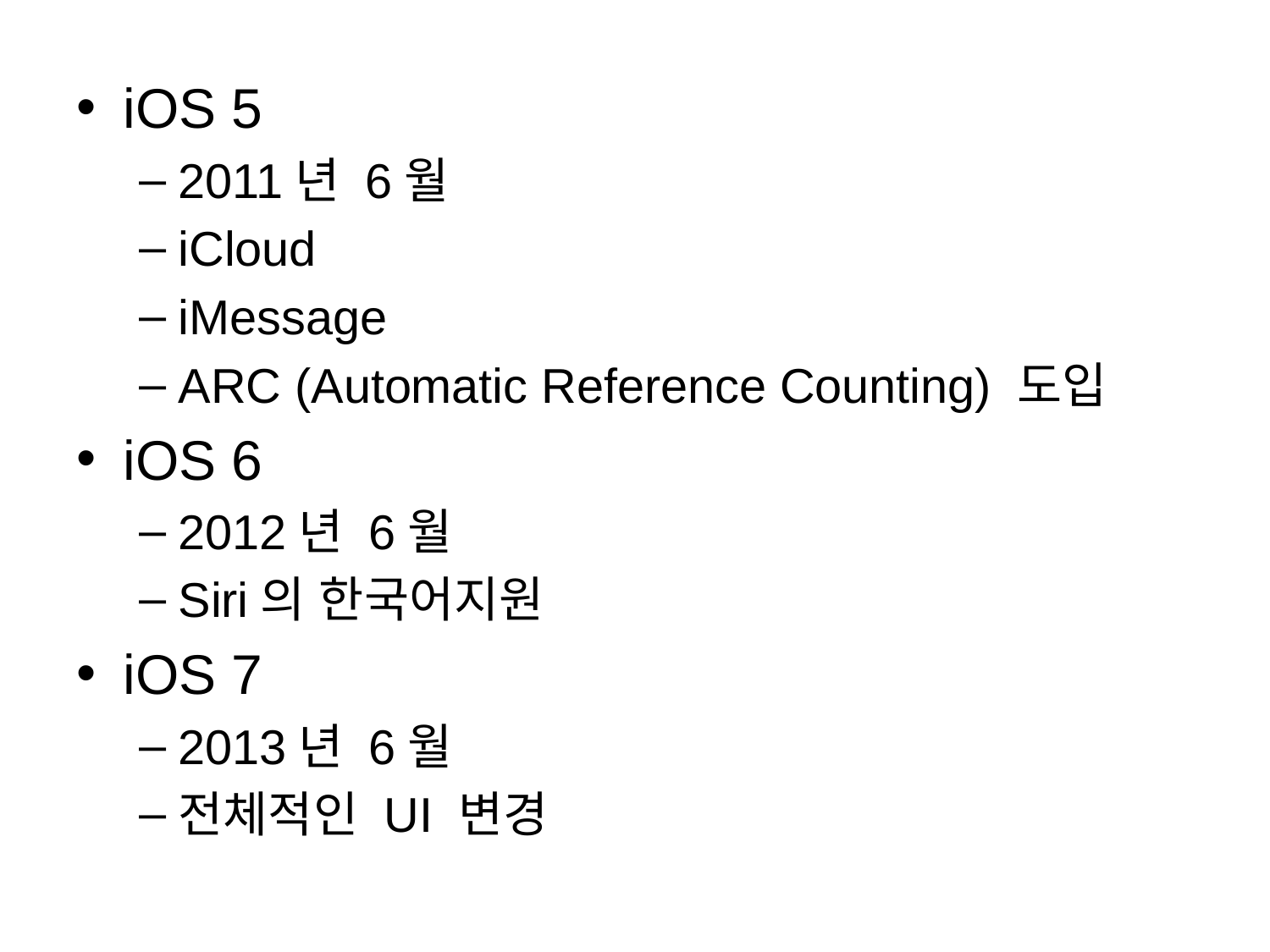

iOS 5
2011년 6월
iCloud
iMessage
ARC (Automatic Reference Counting) 도입
iOS 6
2012년 6월
Siri의 한국어지원
iOS 7
2013년 6월
전체적인 UI 변경